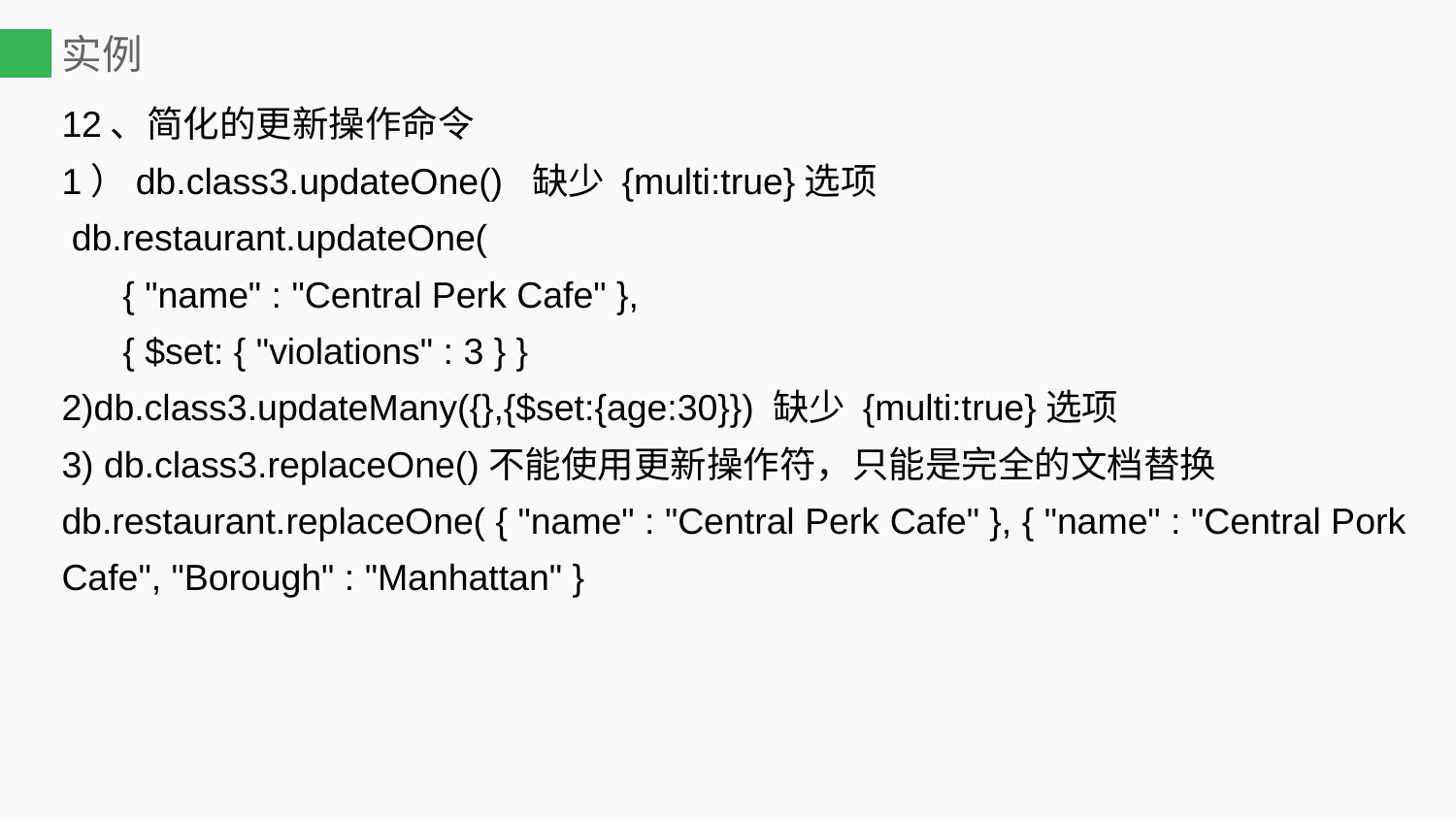

# 实例
12、简化的更新操作命令
1）db.class3.updateOne()  缺少 {multi:true}选项
 db.restaurant.updateOne(
      { "name" : "Central Perk Cafe" },
      { $set: { "violations" : 3 } }
2)db.class3.updateMany({},{$set:{age:30}}) 缺少 {multi:true}选项
3) db.class3.replaceOne()不能使用更新操作符，只能是完全的文档替换
db.restaurant.replaceOne( { "name" : "Central Perk Cafe" }, { "name" : "Central Pork Cafe", "Borough" : "Manhattan" }